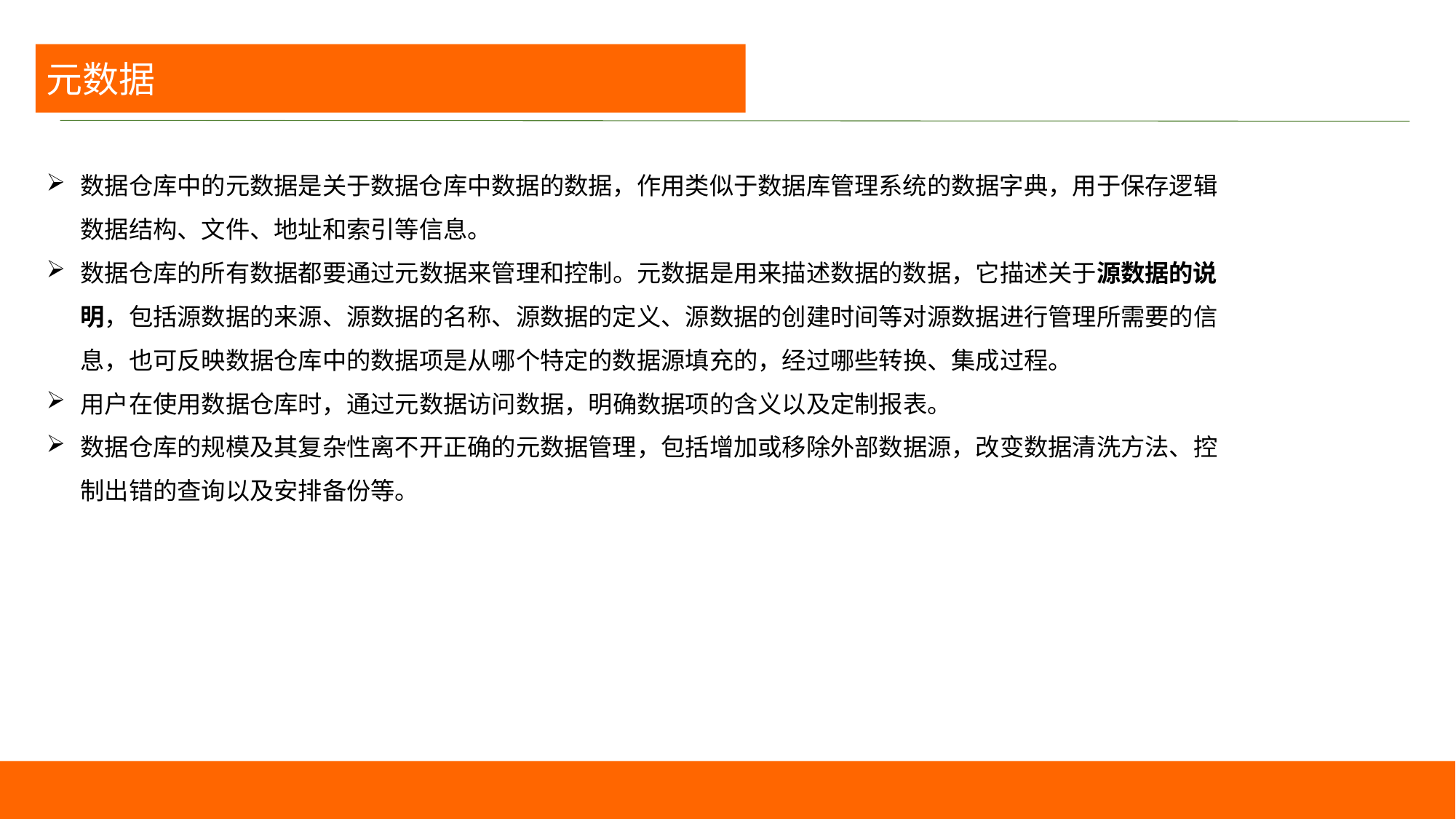

元数据
数据仓库中的元数据是关于数据仓库中数据的数据，作用类似于数据库管理系统的数据字典，用于保存逻辑数据结构、文件、地址和索引等信息。
数据仓库的所有数据都要通过元数据来管理和控制。元数据是用来描述数据的数据，它描述关于源数据的说明，包括源数据的来源、源数据的名称、源数据的定义、源数据的创建时间等对源数据进行管理所需要的信息，也可反映数据仓库中的数据项是从哪个特定的数据源填充的，经过哪些转换、集成过程。
用户在使用数据仓库时，通过元数据访问数据，明确数据项的含义以及定制报表。
数据仓库的规模及其复杂性离不开正确的元数据管理，包括增加或移除外部数据源，改变数据清洗方法、控制出错的查询以及安排备份等。

37